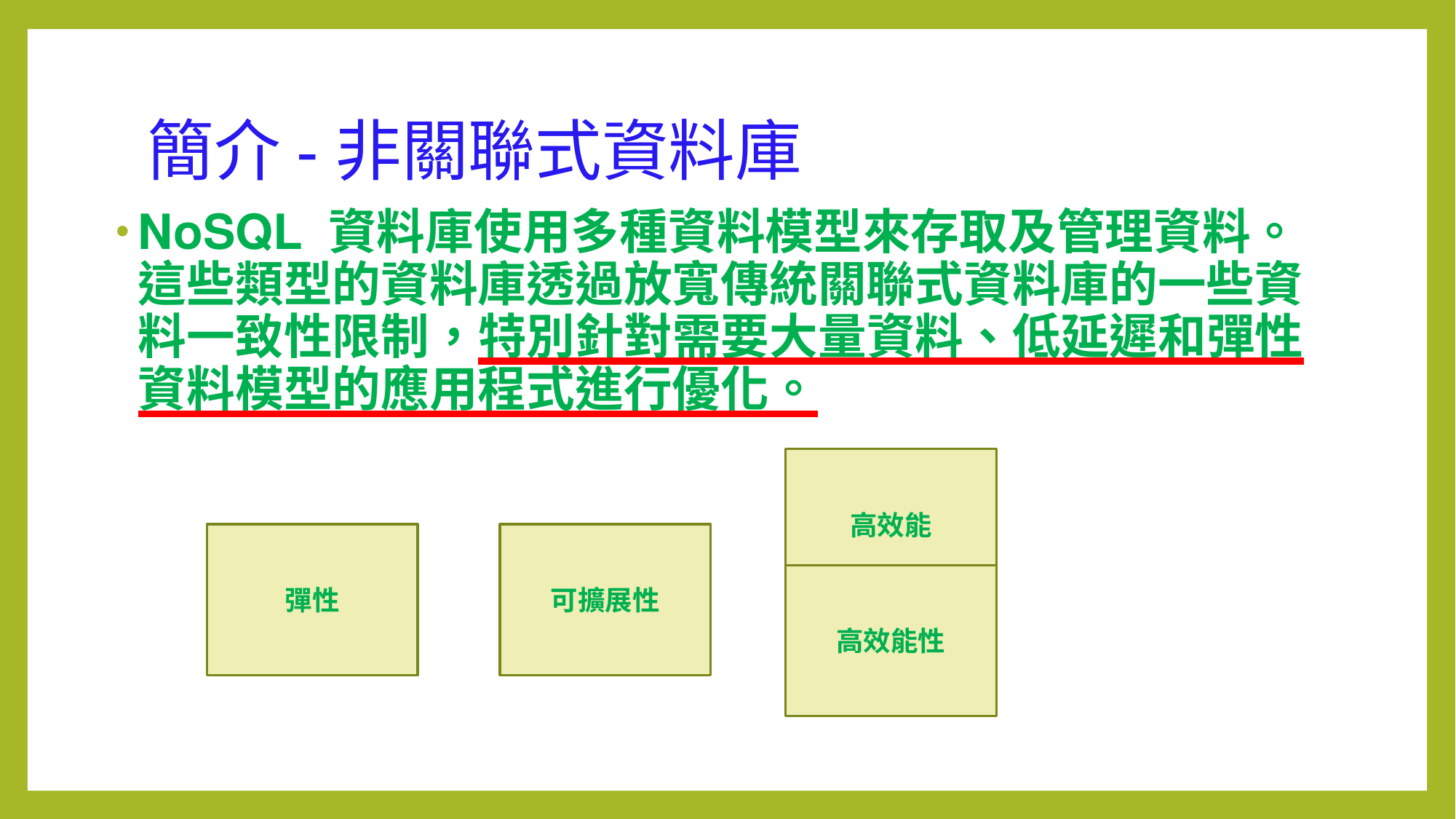

# 簡介-非關聯式資料庫
NoSQL 資料庫使用多種資料模型來存取及管理資料。這些類型的資料庫透過放寬傳統關聯式資料庫的一些資料一致性限制，特別針對需要大量資料、低延遲和彈性資料模型的應用程式進行優化。
高效能
彈性
可擴展性
高效能性